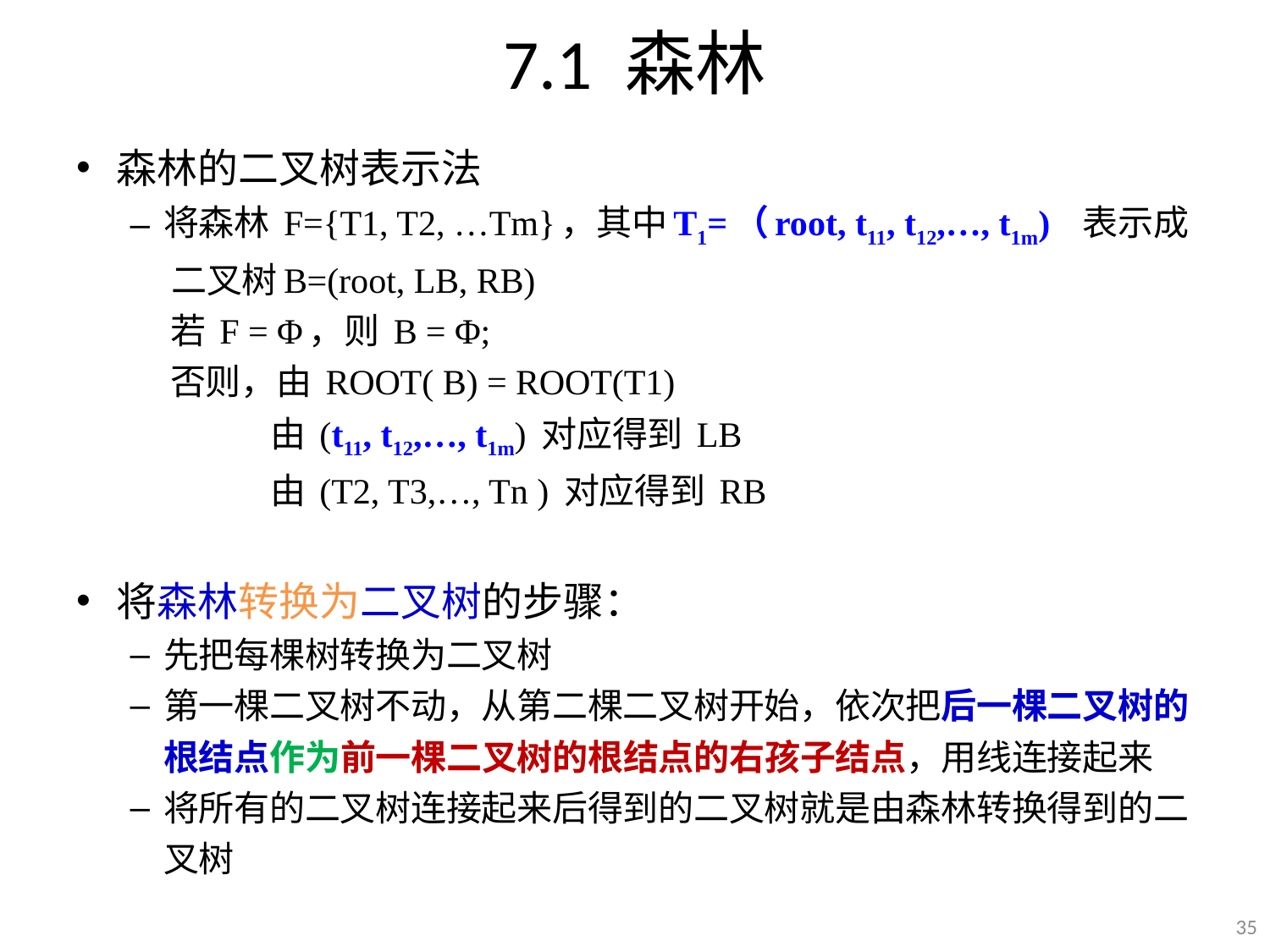

# 7.1 森林
森林的二叉树表示法
将森林 F={T1, T2, …Tm}，其中T1=（root, t11, t12,…, t1m)   表示成  二叉树B=(root, LB, RB)
若 F = Φ，则 B = Φ;
否则，由 ROOT( B) = ROOT(T1)
            由 (t11, t12,…, t1m) 对应得到 LB
            由 (T2, T3,…, Tn ) 对应得到 RB

将森林转换为二叉树的步骤：
先把每棵树转换为二叉树
第一棵二叉树不动，从第二棵二叉树开始，依次把后一棵二叉树的根结点作为前一棵二叉树的根结点的右孩子结点，用线连接起来
将所有的二叉树连接起来后得到的二叉树就是由森林转换得到的二叉树

35